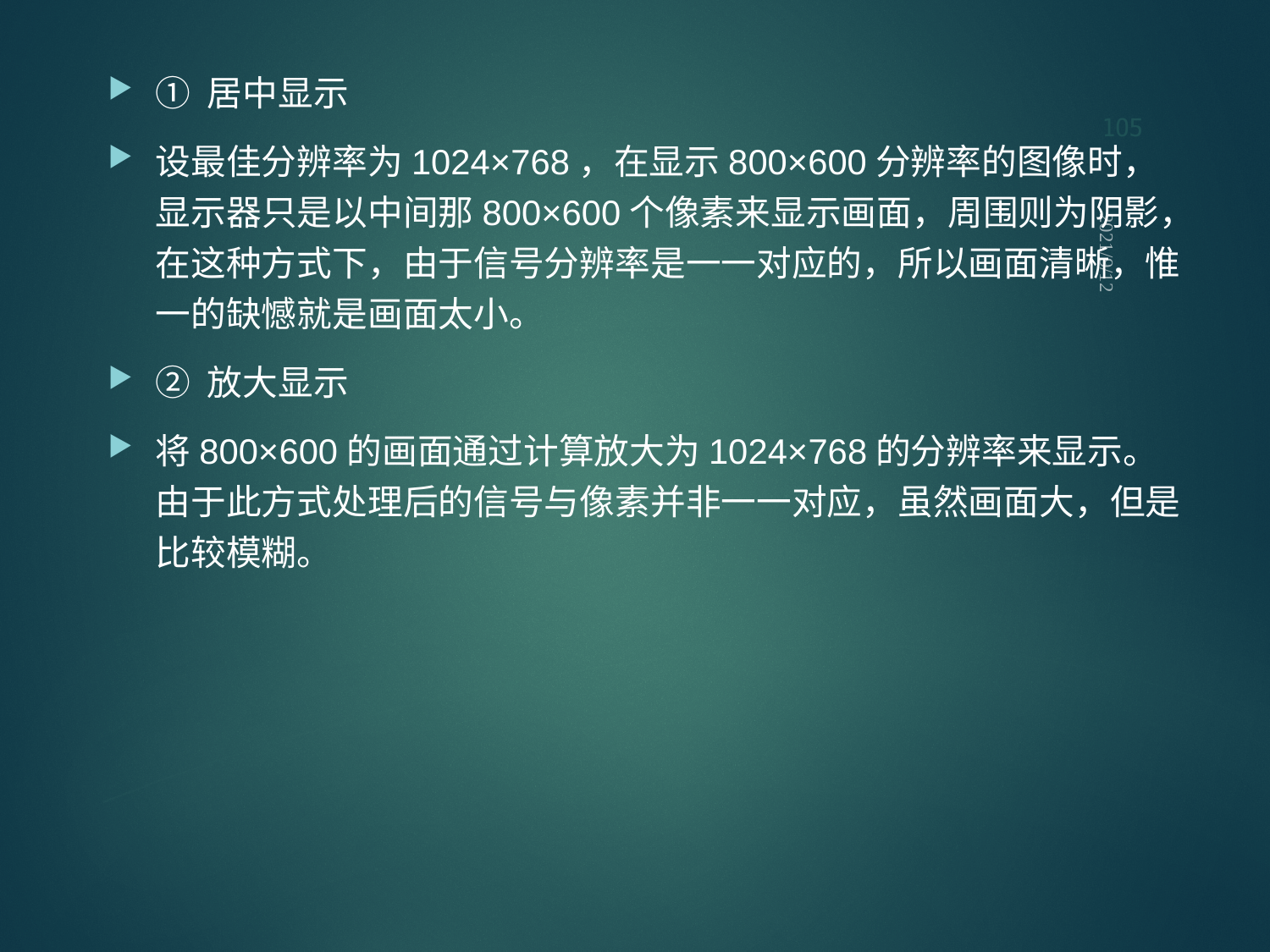

105
① 居中显示
设最佳分辨率为1024×768，在显示800×600分辨率的图像时，显示器只是以中间那800×600个像素来显示画面，周围则为阴影，在这种方式下，由于信号分辨率是一一对应的，所以画面清晰，惟一的缺憾就是画面太小。
② 放大显示
将800×600的画面通过计算放大为1024×768的分辨率来显示。由于此方式处理后的信号与像素并非一一对应，虽然画面大，但是比较模糊。
2021/9/12